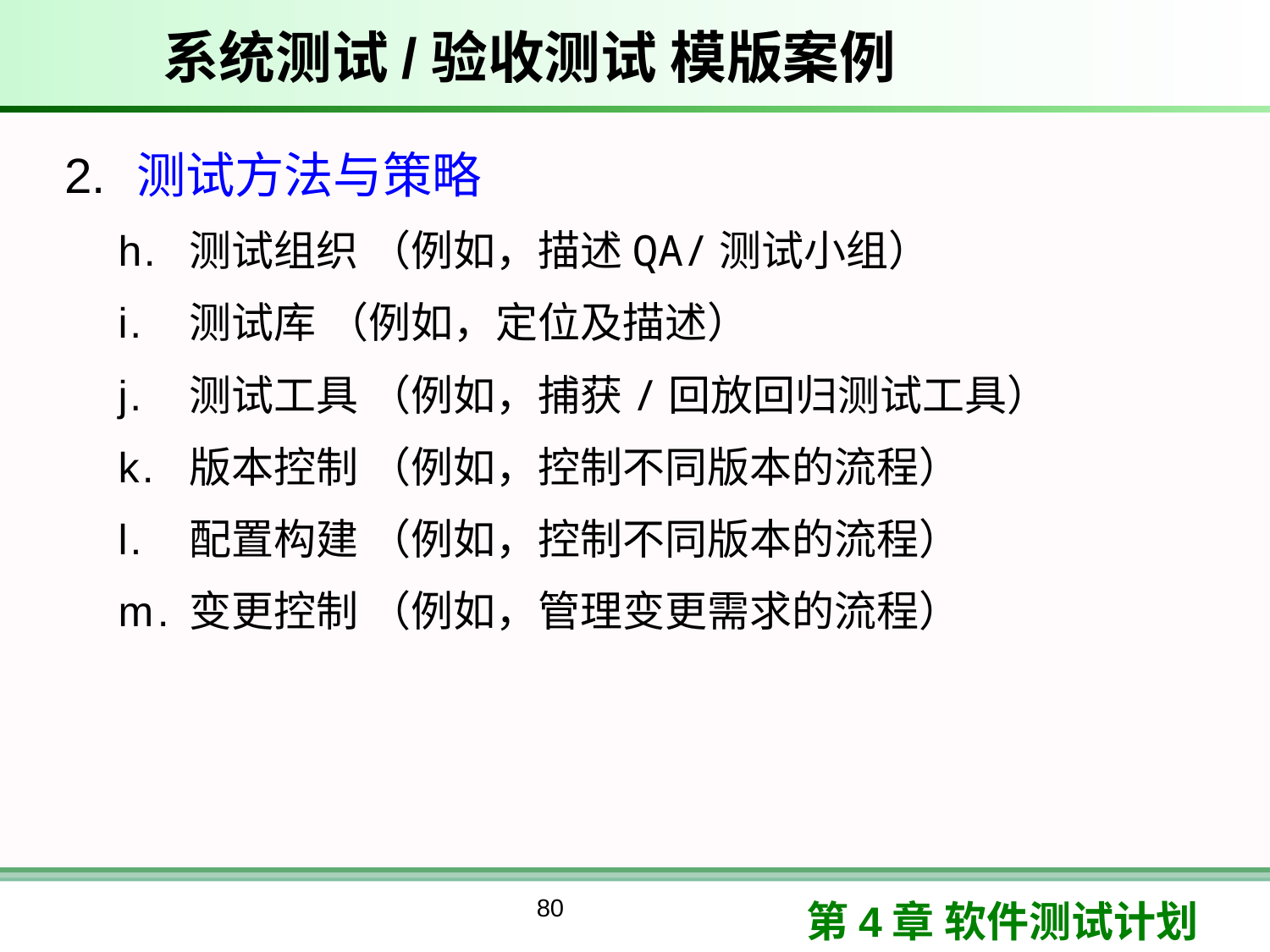

# 系统测试/验收测试 模版案例
测试方法与策略
测试组织 （例如，描述QA/测试小组）
测试库 （例如，定位及描述）
测试工具 （例如，捕获/回放回归测试工具）
版本控制 （例如，控制不同版本的流程）
配置构建 （例如，控制不同版本的流程）
变更控制 （例如，管理变更需求的流程）
80